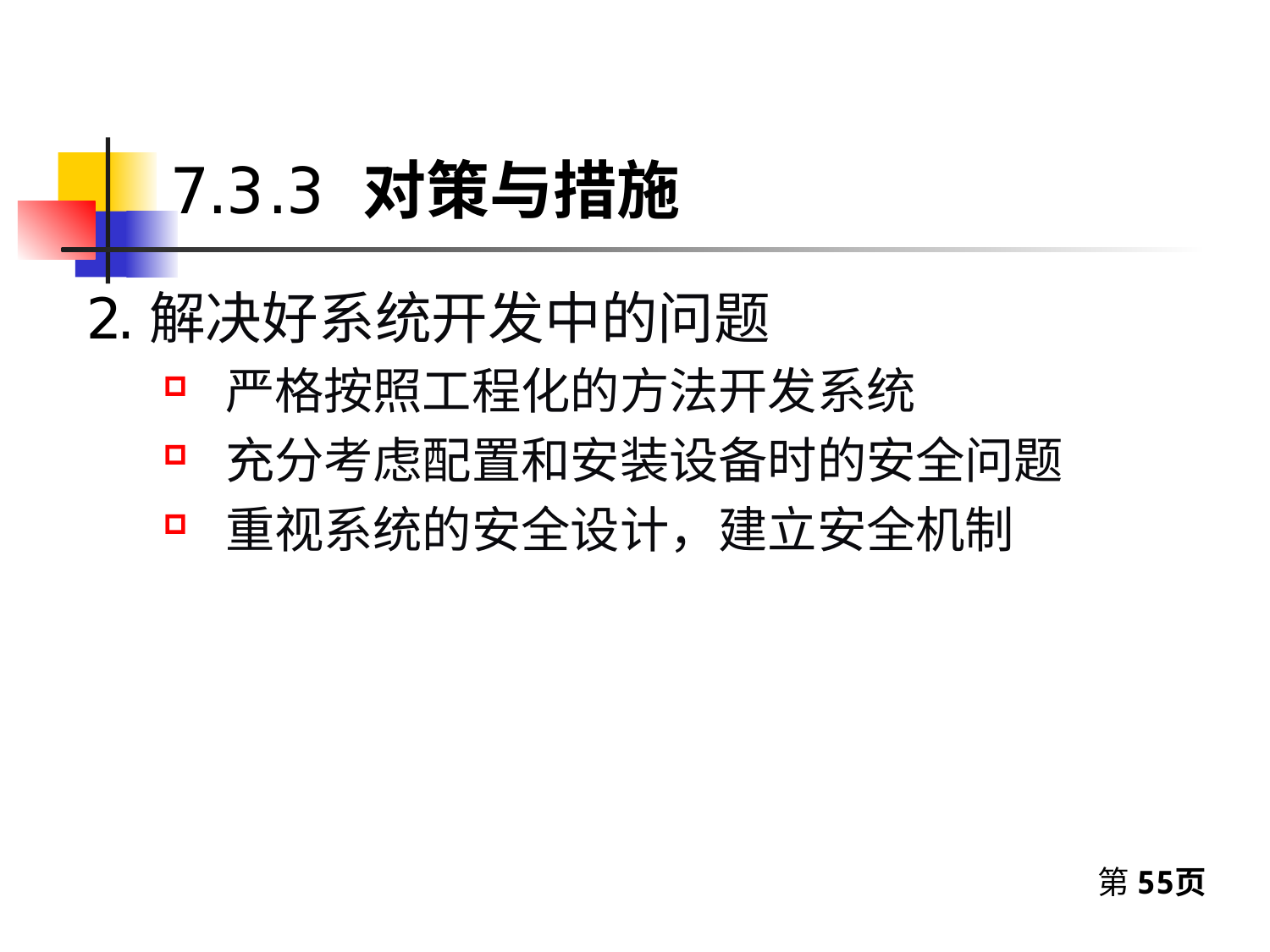

# 7.3.3 对策与措施
2.解决好系统开发中的问题
严格按照工程化的方法开发系统
充分考虑配置和安装设备时的安全问题
重视系统的安全设计，建立安全机制